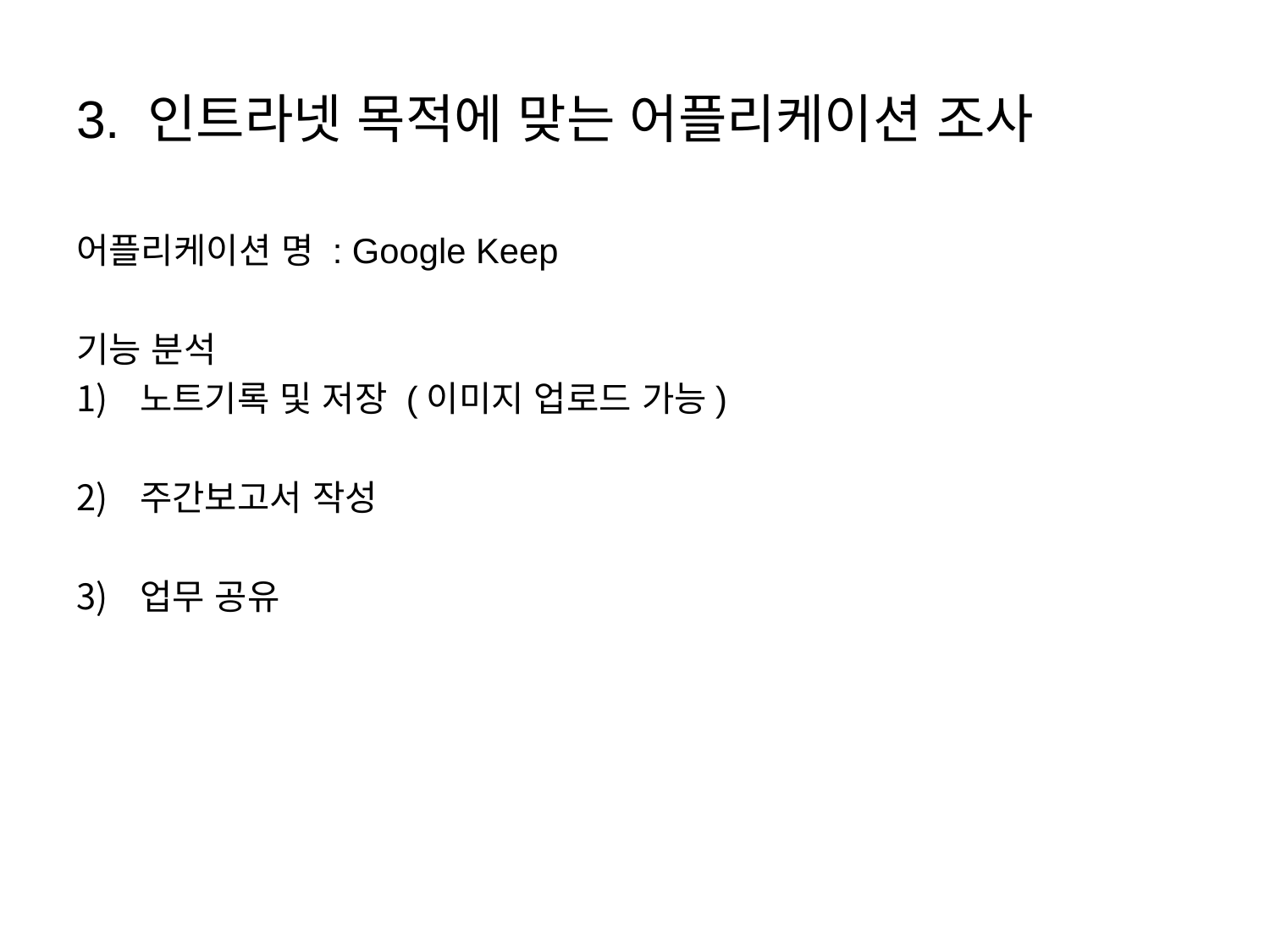

# 3. 인트라넷 목적에 맞는 어플리케이션 조사
어플리케이션 명 : Google Keep

기능 분석
노트기록 및 저장 (이미지 업로드 가능)

주간보고서 작성

업무 공유